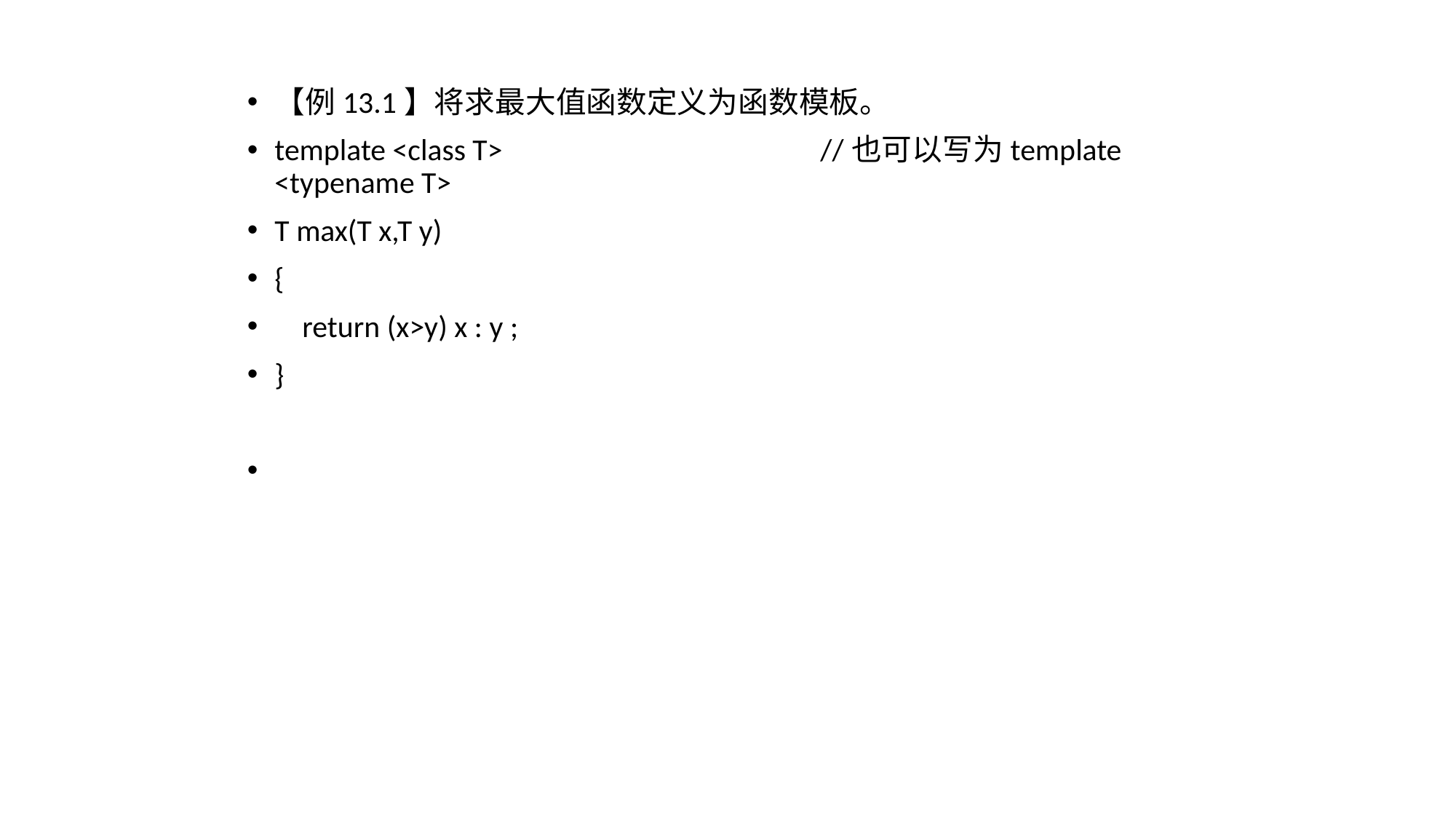

【例13.1】将求最大值函数定义为函数模板。
template <class T>      			//也可以写为template <typename T>
T max(T x,T y)
{
    return (x>y) x : y ;
}